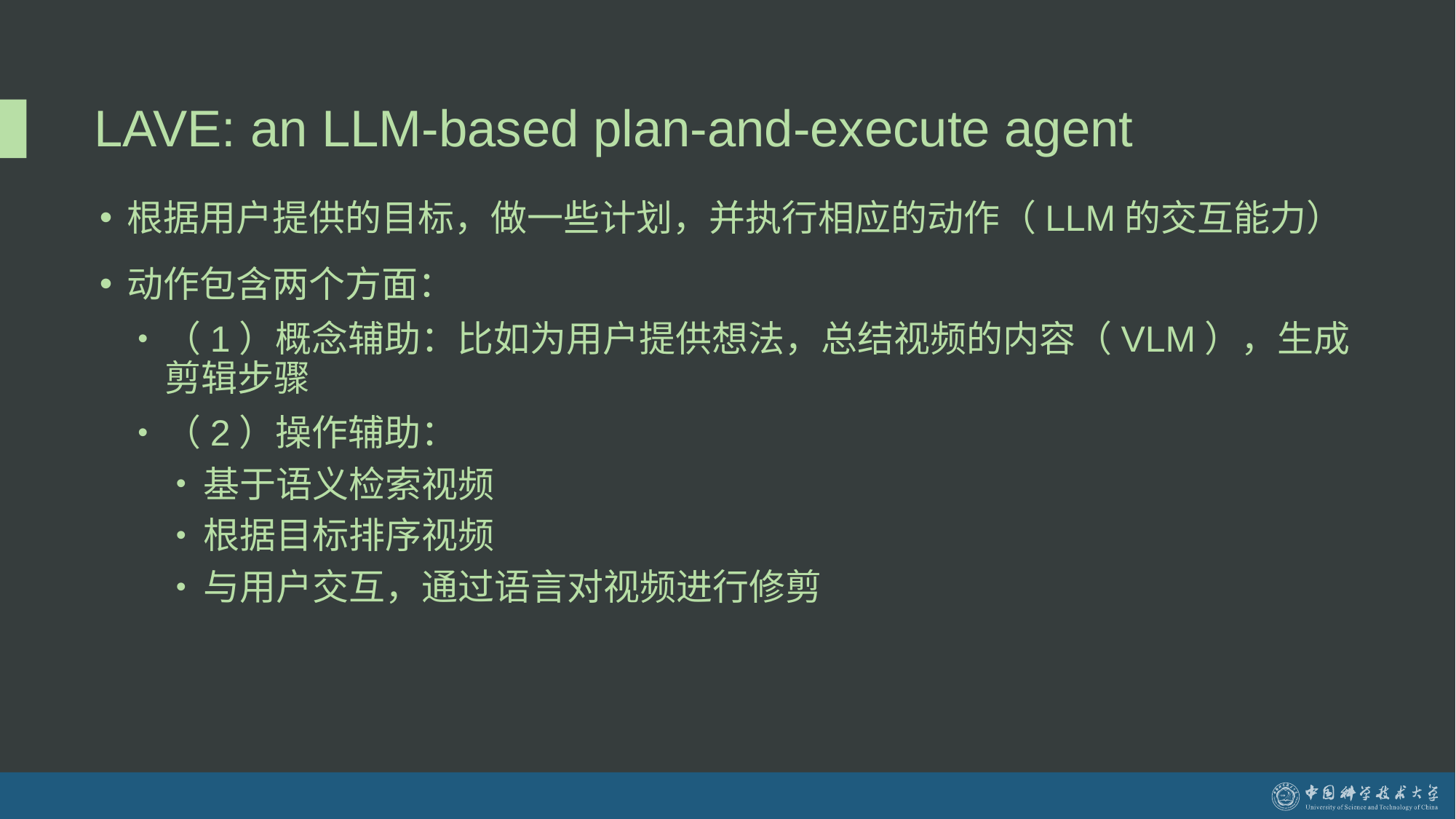

# LAVE: an LLM-based plan-and-execute agent
根据用户提供的目标，做一些计划，并执行相应的动作（LLM的交互能力）
动作包含两个方面：
（1）概念辅助：比如为用户提供想法，总结视频的内容（VLM），生成剪辑步骤
（2）操作辅助：
基于语义检索视频
根据目标排序视频
与用户交互，通过语言对视频进行修剪